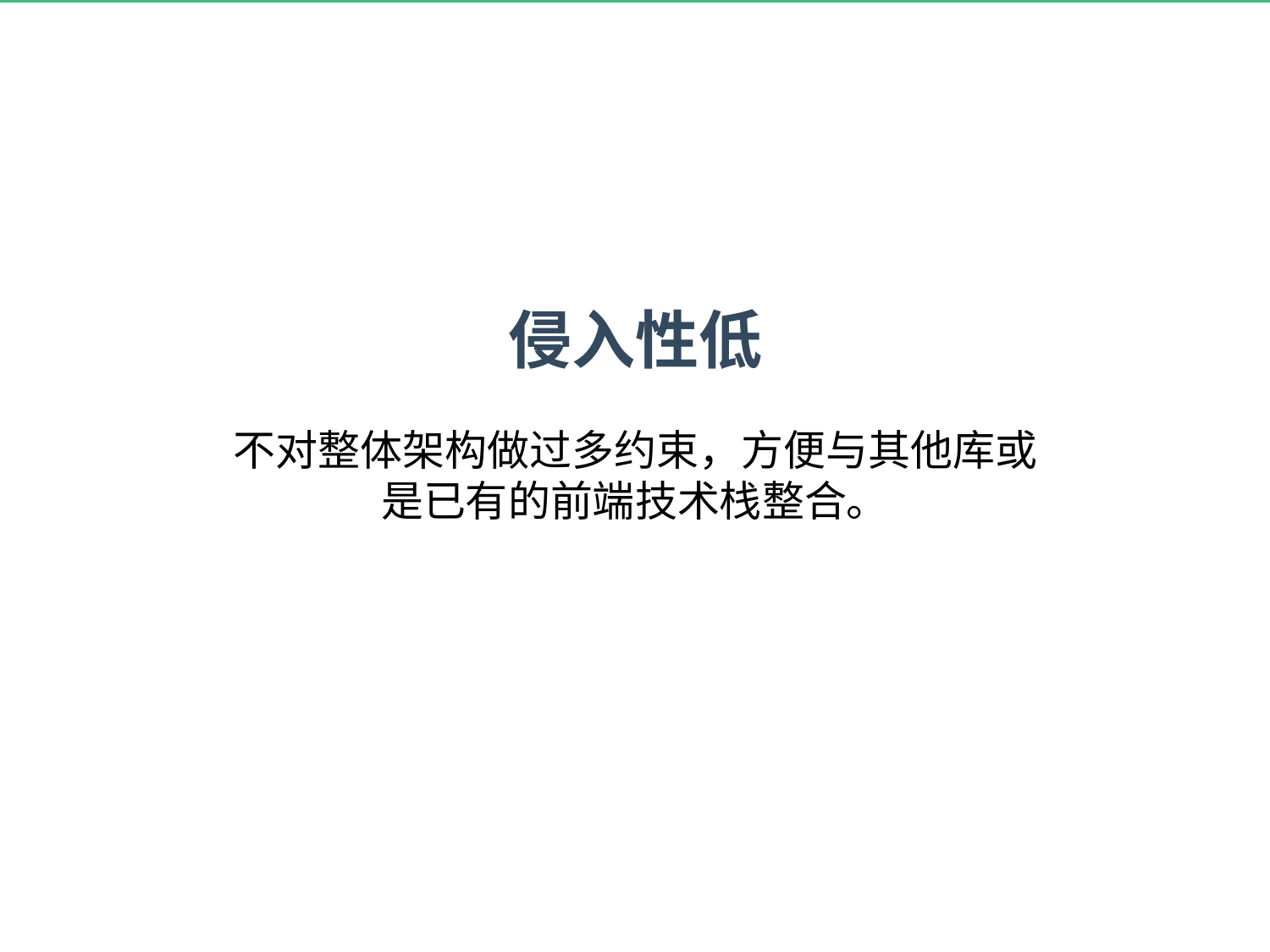

侵入性低
不对整体架构做过多约束，方便与其他库或是已有的前端技术栈整合。